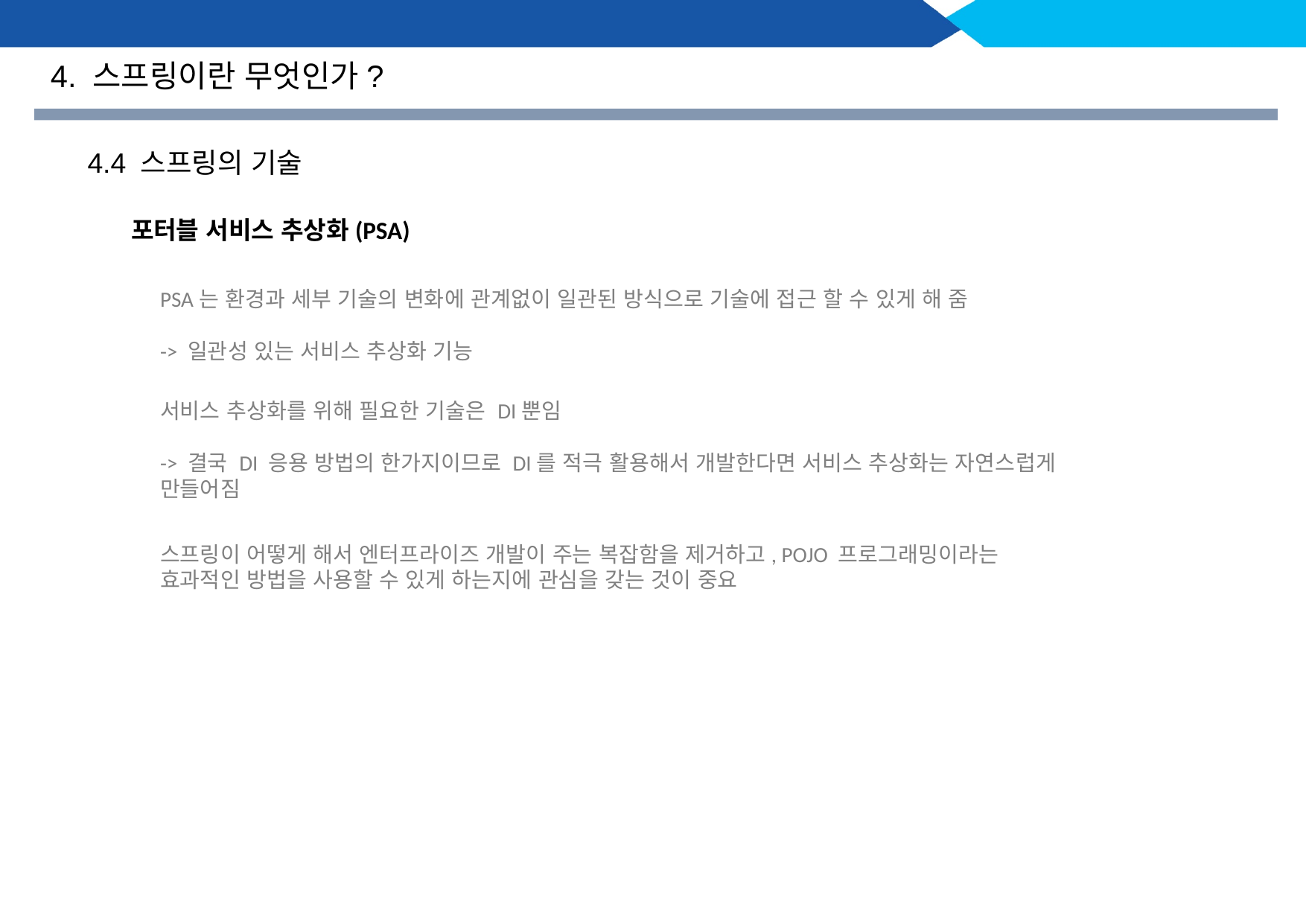

4. 스프링이란 무엇인가?
4.4 스프링의 기술
포터블 서비스 추상화(PSA)
PSA는 환경과 세부 기술의 변화에 관계없이 일관된 방식으로 기술에 접근 할 수 있게 해 줌
-> 일관성 있는 서비스 추상화 기능
서비스 추상화를 위해 필요한 기술은 DI뿐임

-> 결국 DI 응용 방법의 한가지이므로 DI를 적극 활용해서 개발한다면 서비스 추상화는 자연스럽게 만들어짐
스프링이 어떻게 해서 엔터프라이즈 개발이 주는 복잡함을 제거하고, POJO 프로그래밍이라는 효과적인 방법을 사용할 수 있게 하는지에 관심을 갖는 것이 중요